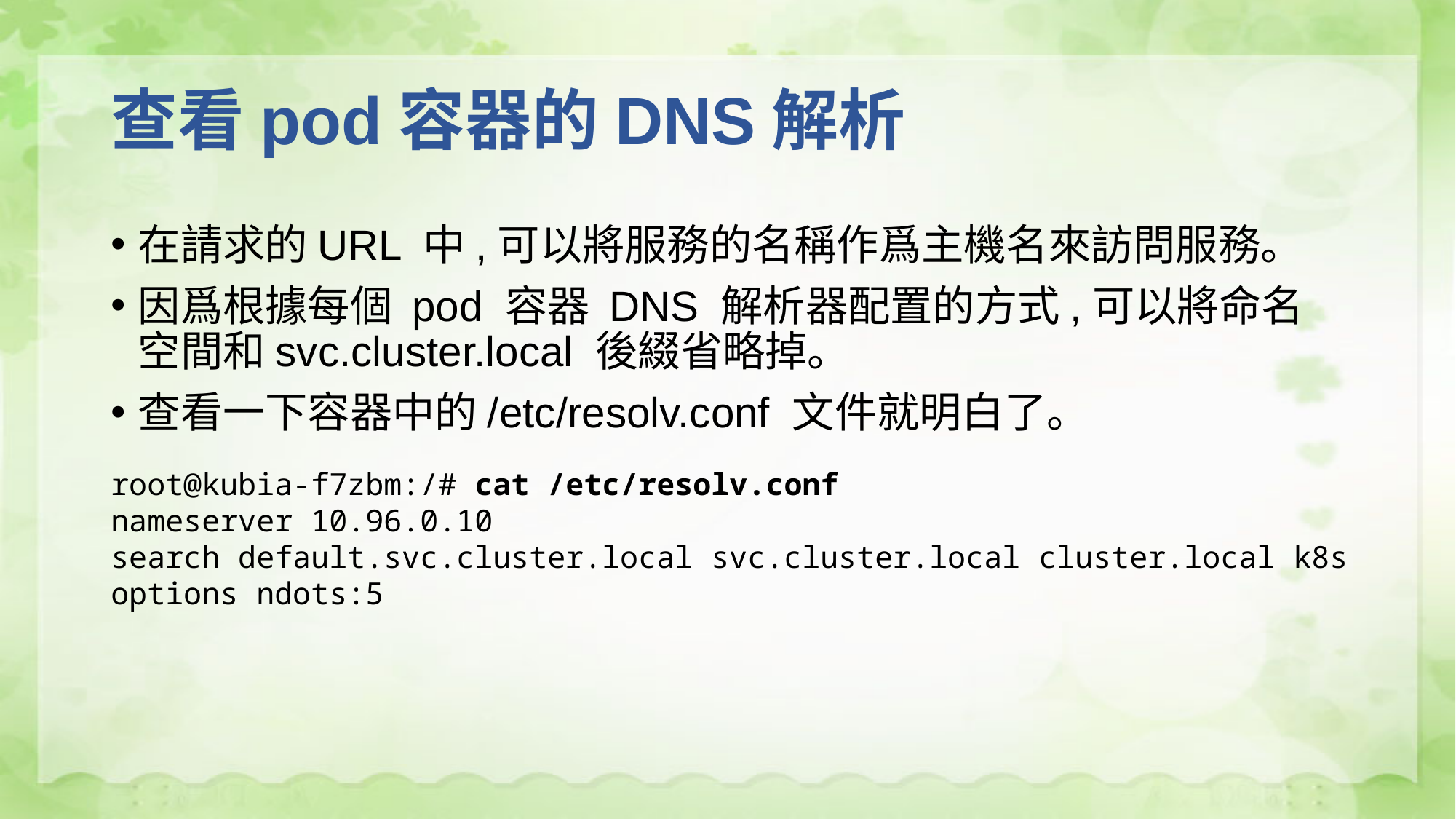

# 查看pod容器的DNS解析
在請求的URL 中,可以將服務的名稱作爲主機名來訪問服務。
因爲根據每個 pod 容器 DNS 解析器配置的方式,可以將命名空間和svc.cluster.local 後綴省略掉。
查看一下容器中的/etc/resolv.conf 文件就明白了。
root@kubia-f7zbm:/# cat /etc/resolv.conf
nameserver 10.96.0.10
search default.svc.cluster.local svc.cluster.local cluster.local k8s
options ndots:5